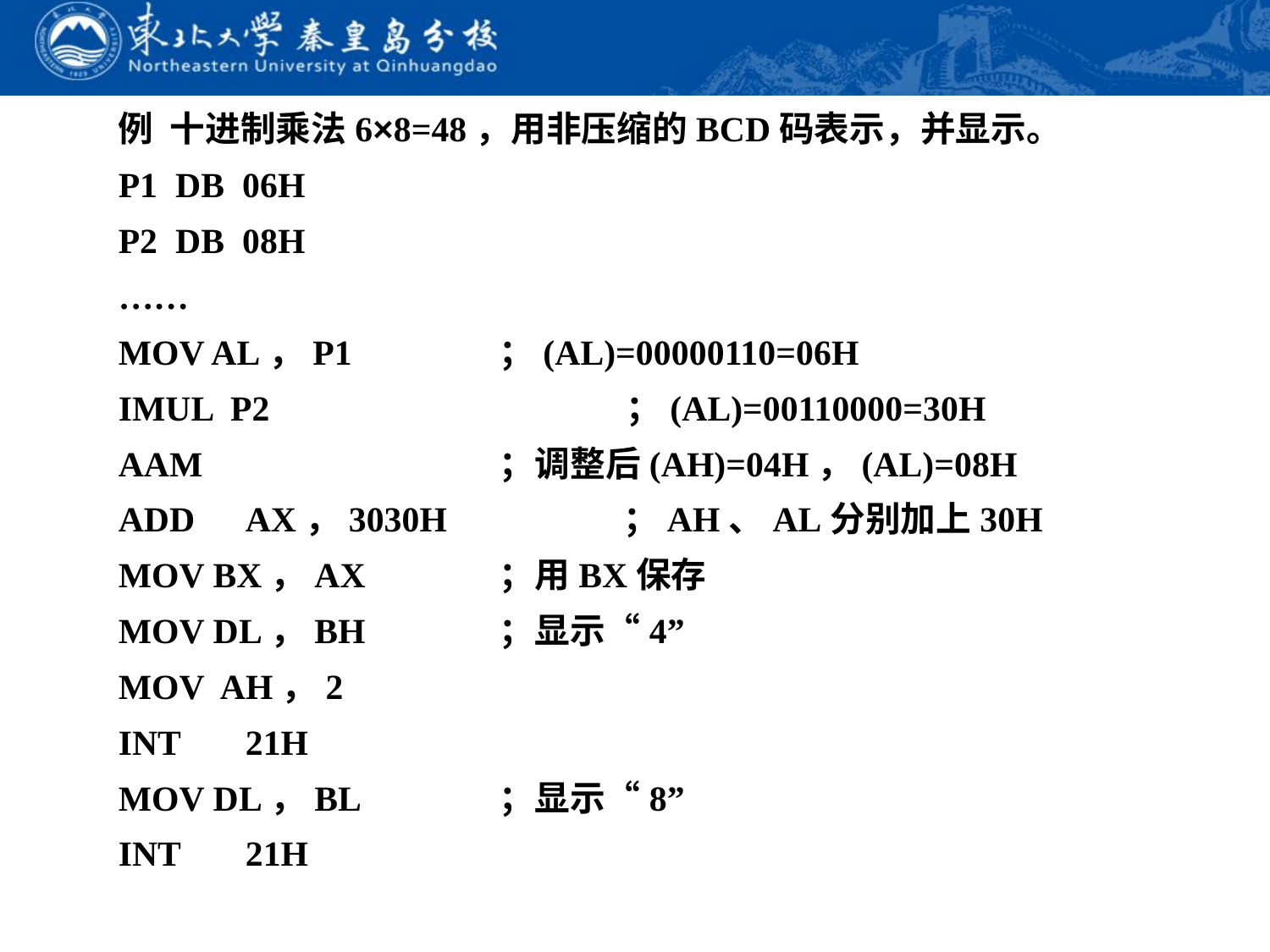

例  十进制乘法6×8=48，用非压缩的BCD码表示，并显示。
P1  DB  06H
P2  DB  08H
……
MOV AL，P1		；(AL)=00000110=06H
IMUL  P2			；(AL)=00110000=30H
AAM			；调整后(AH)=04H，(AL)=08H
ADD 	AX，3030H	             ；AH、AL分别加上30H
MOV BX，AX		；用BX保存
MOV DL，BH		；显示“4”
MOV  AH，2
INT 	21H
MOV DL，BL		；显示“8”
INT 	21H